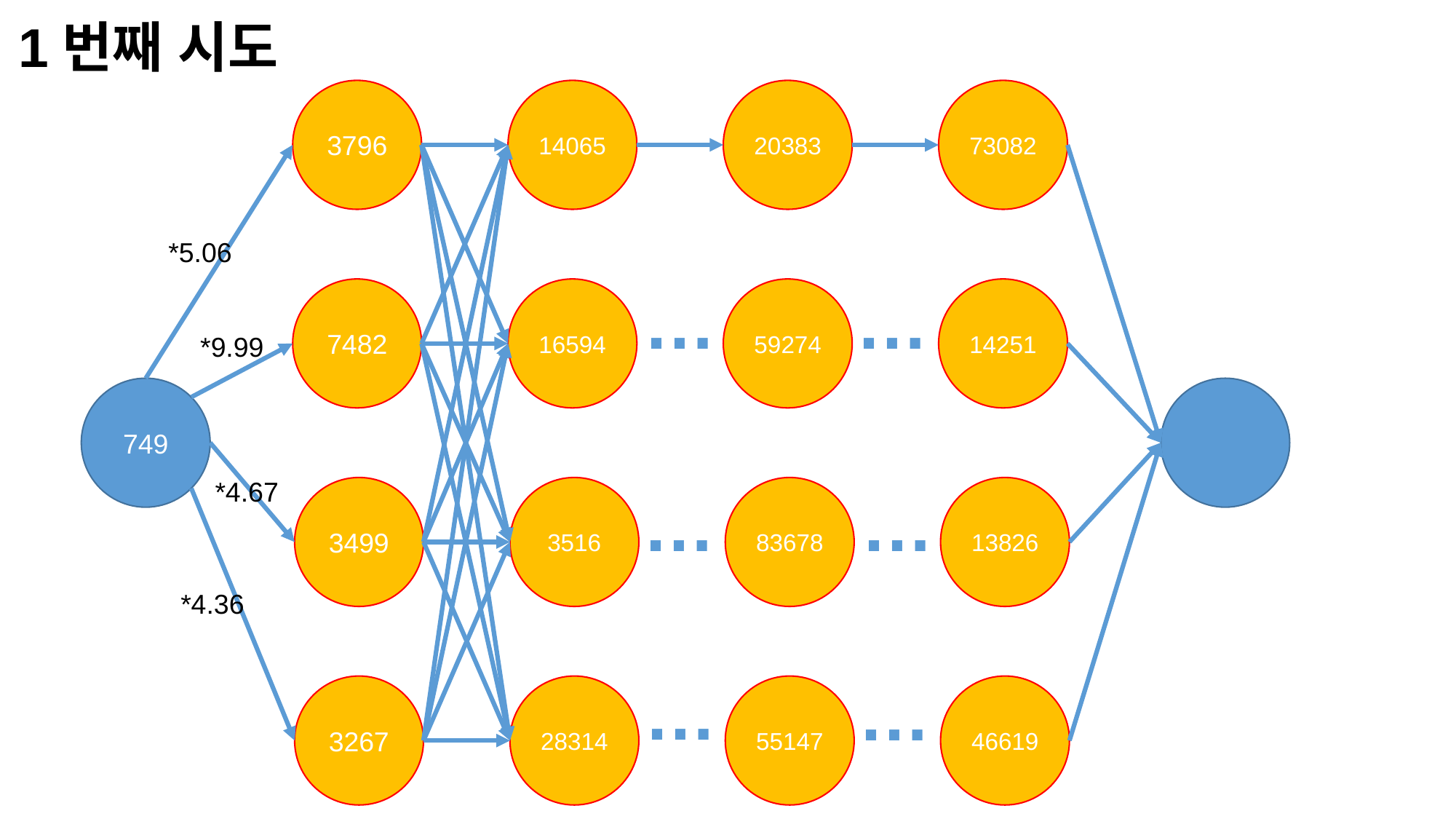

1번째 시도
3796
14065
20383
73082
*5.06
…
…
7482
16594
59274
14251
*9.99
749

*4.67
…
…
3499
3516
83678
13826
*4.36
…
…
3267
28314
55147
46619